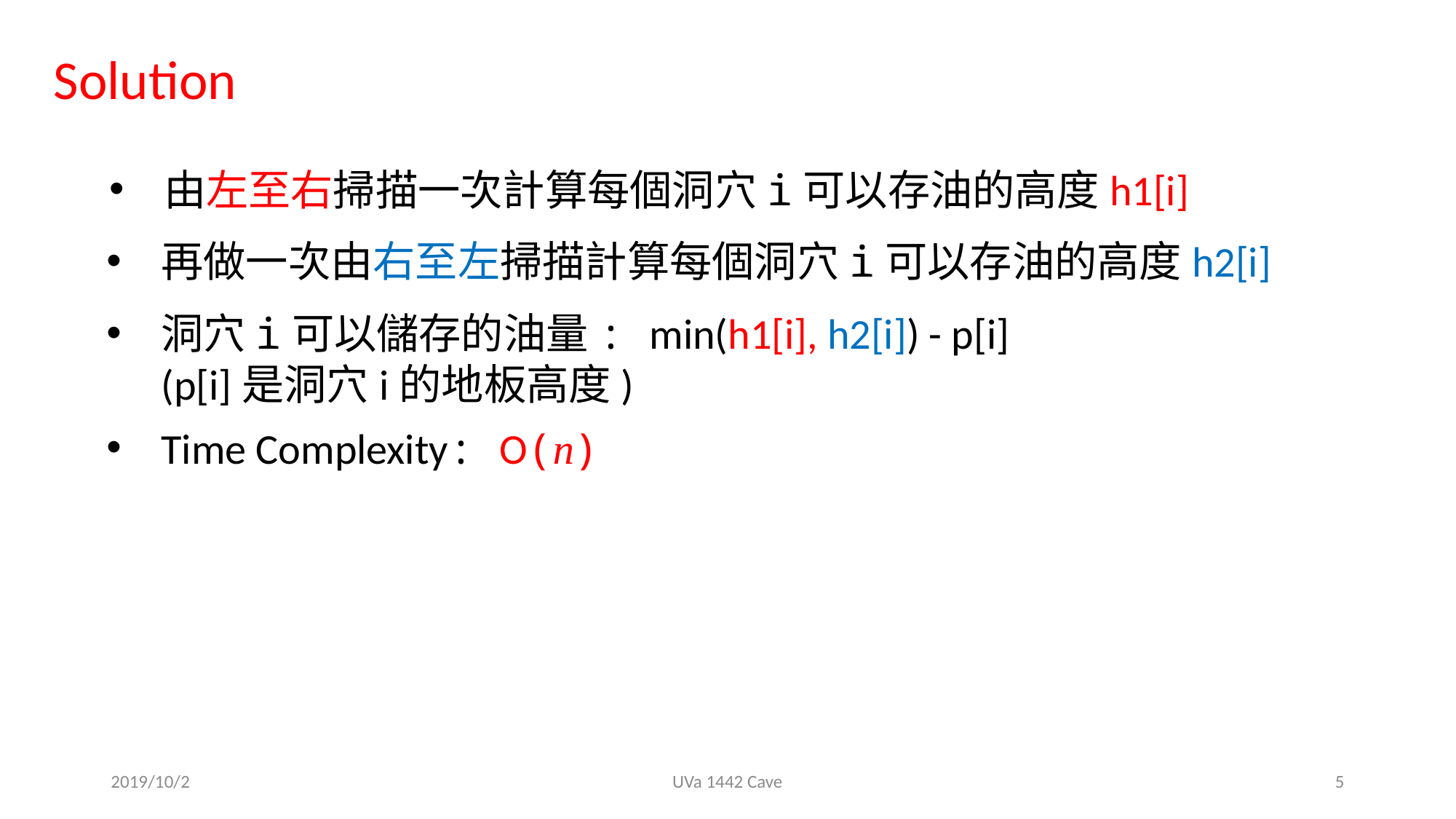

Solution
由左至右掃描一次計算每個洞穴i可以存油的高度h1[i]
再做一次由右至左掃描計算每個洞穴i可以存油的高度h2[i]
洞穴i可以儲存的油量: min(h1[i], h2[i]) - p[i] (p[i]是洞穴i的地板高度)
Time Complexity: O(n)
2019/10/2
UVa 1442 Cave
5